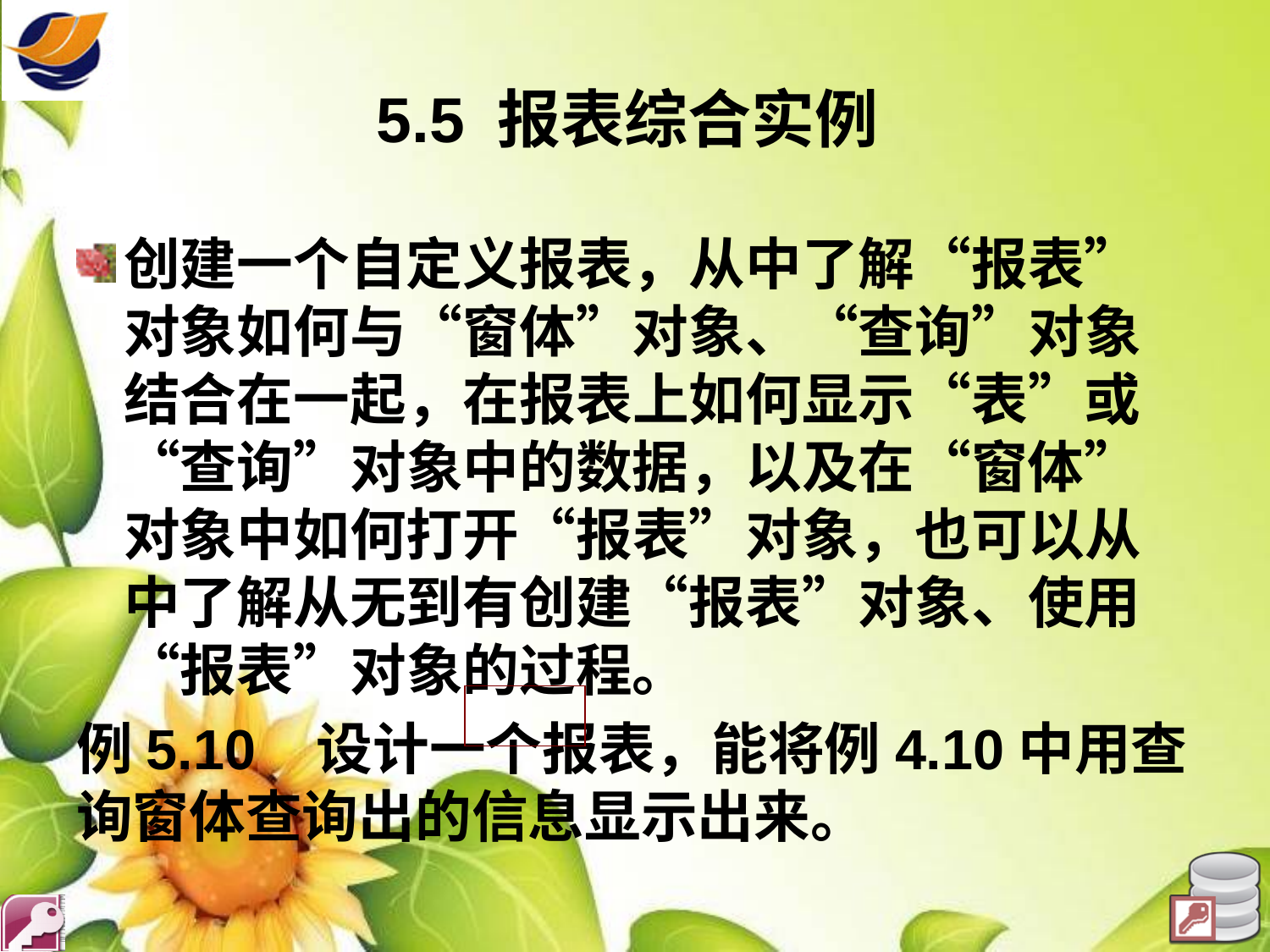

# 5.5 报表综合实例
创建一个自定义报表，从中了解“报表”对象如何与“窗体”对象、“查询”对象结合在一起，在报表上如何显示“表”或“查询”对象中的数据，以及在“窗体”对象中如何打开“报表”对象，也可以从中了解从无到有创建“报表”对象、使用“报表”对象的过程。
例5.10   设计一个报表，能将例4.10中用查询窗体查询出的信息显示出来。